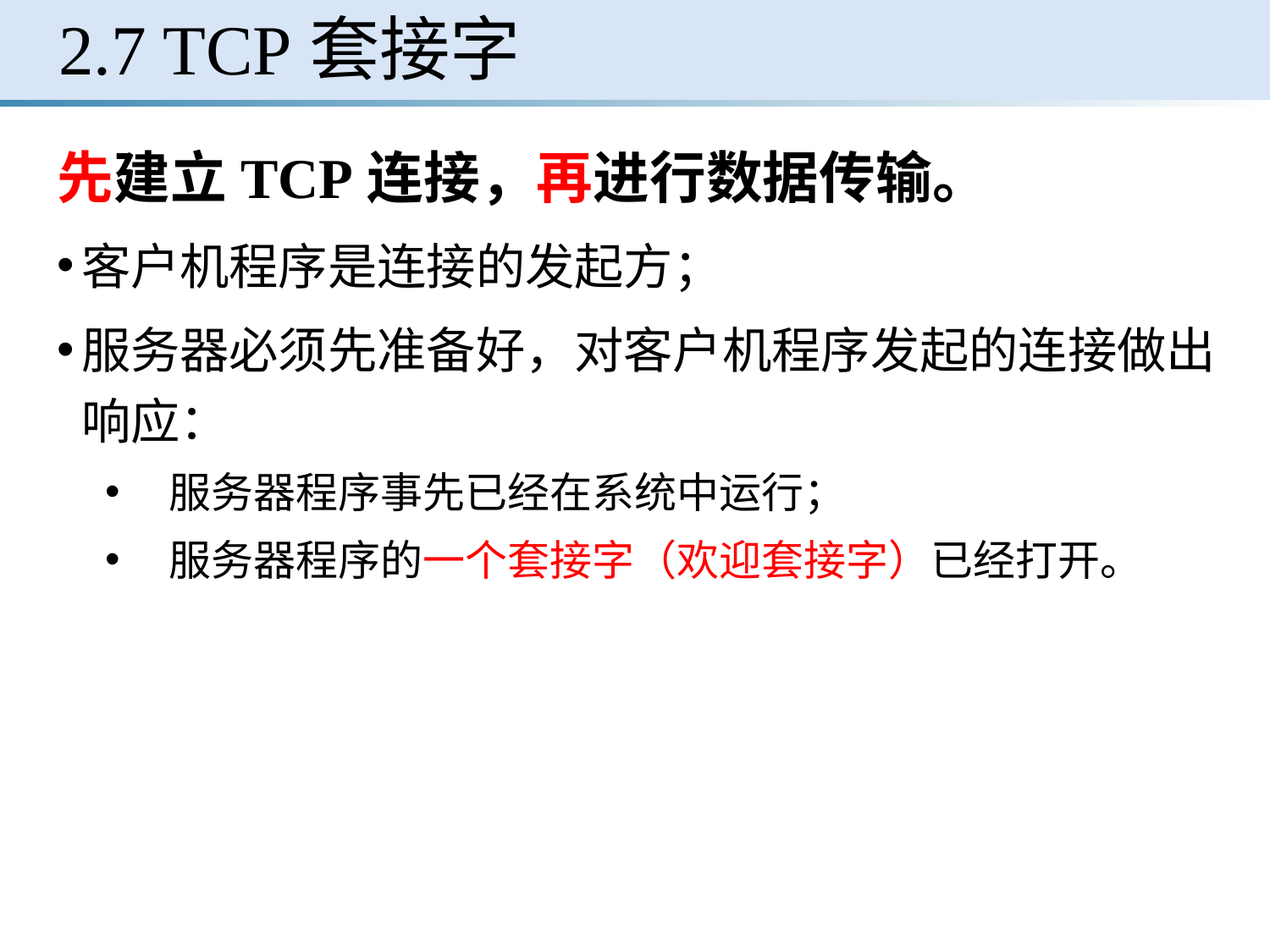

# 2.7 TCP套接字
先建立TCP连接，再进行数据传输。
客户机程序是连接的发起方；
服务器必须先准备好，对客户机程序发起的连接做出响应：
服务器程序事先已经在系统中运行；
服务器程序的一个套接字（欢迎套接字）已经打开。